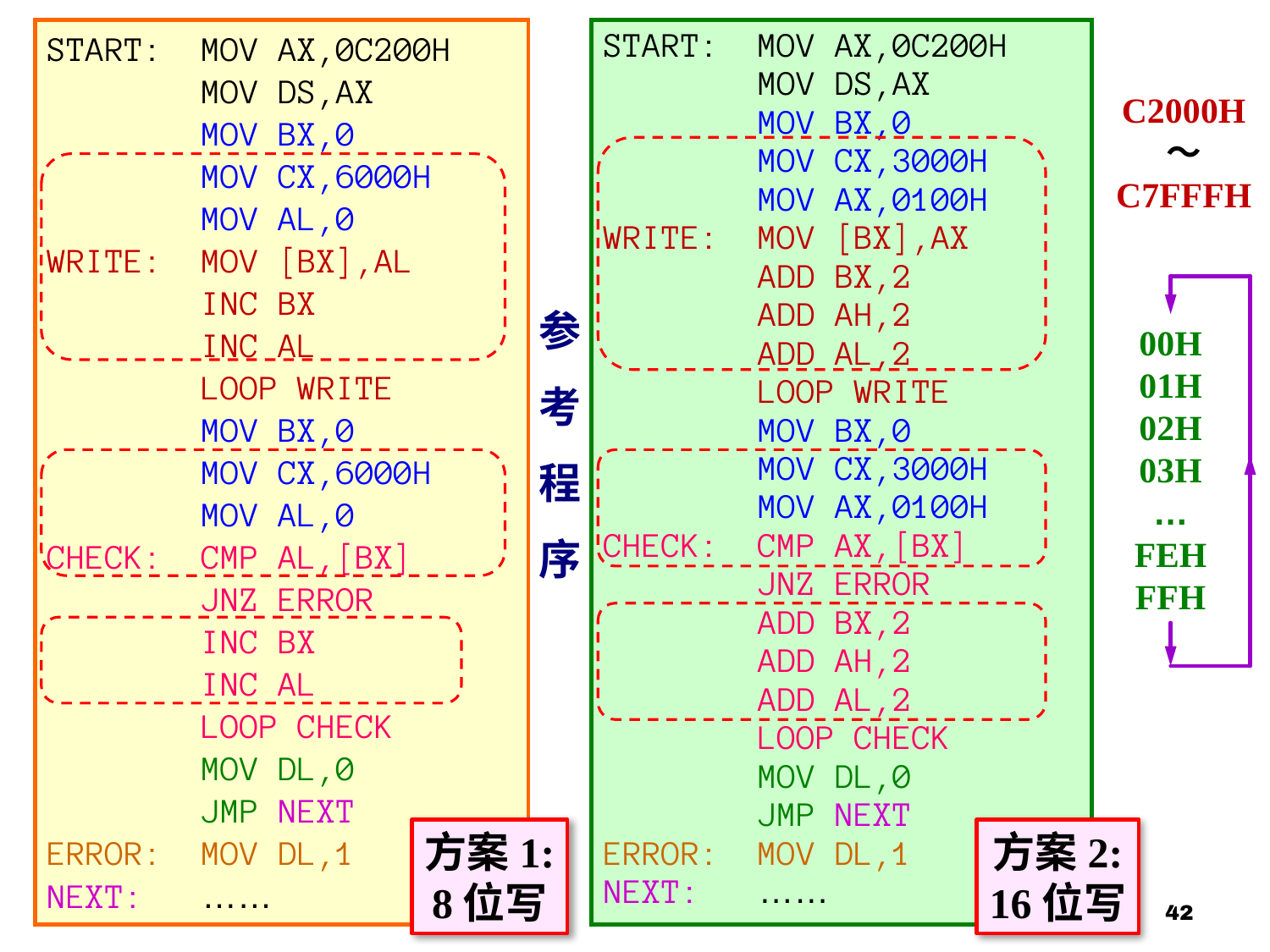

START:  MOV AX,0C200H
        MOV DS,AX
        MOV BX,0
        MOV CX,6000H
        MOV AL,0
WRITE:  MOV [BX],AL
        INC BX
        INC AL
        LOOP WRITE
        MOV BX,0
        MOV CX,6000H
        MOV AL,0
CHECK:  CMP AL,[BX]
        JNZ ERROR
        INC BX
        INC AL
        LOOP CHECK
        MOV DL,0
        JMP NEXT
ERROR:  MOV DL,1
NEXT:   ……
START:  MOV AX,0C200H
        MOV DS,AX
        MOV BX,0
        MOV CX,3000H
        MOV AX,0100H
WRITE:  MOV [BX],AX
        ADD BX,2
        ADD AH,2
        ADD AL,2
        LOOP WRITE
        MOV BX,0
        MOV CX,3000H
        MOV AX,0100H
CHECK:  CMP AX,[BX]
        JNZ ERROR
        ADD BX,2
        ADD AH,2
        ADD AL,2
        LOOP CHECK
        MOV DL,0
        JMP NEXT
ERROR:  MOV DL,1
NEXT:   ……
C2000H
～
C7FFFH

参考程序
00H
01H
02H
03H
…
FEH
FFH

方案2:
16位写
方案1:
8位写
42